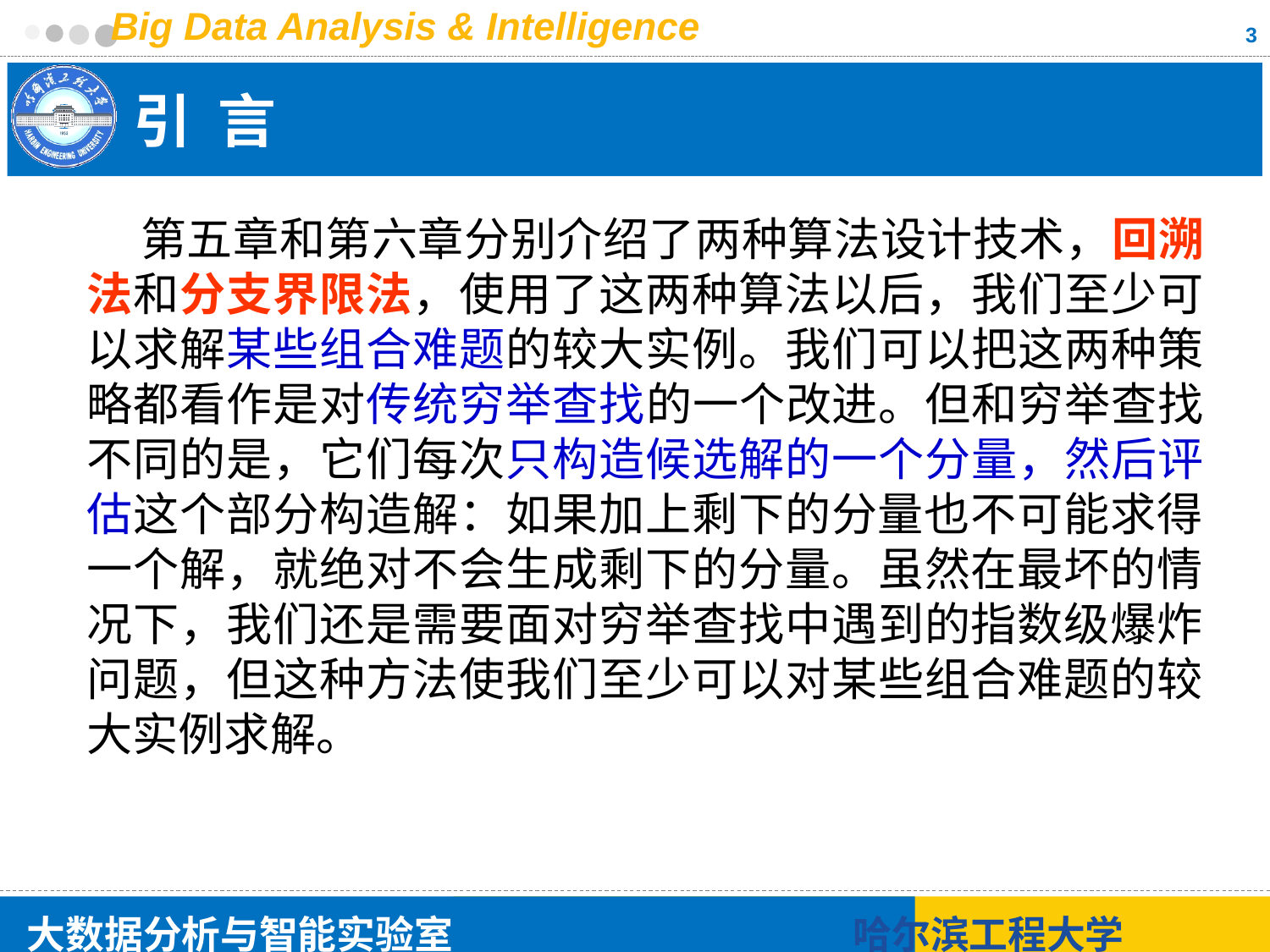

3
# 引  言
    第五章和第六章分别介绍了两种算法设计技术，回溯法和分支界限法，使用了这两种算法以后，我们至少可以求解某些组合难题的较大实例。我们可以把这两种策略都看作是对传统穷举查找的一个改进。但和穷举查找不同的是，它们每次只构造候选解的一个分量，然后评估这个部分构造解：如果加上剩下的分量也不可能求得一个解，就绝对不会生成剩下的分量。虽然在最坏的情况下，我们还是需要面对穷举查找中遇到的指数级爆炸问题，但这种方法使我们至少可以对某些组合难题的较大实例求解。